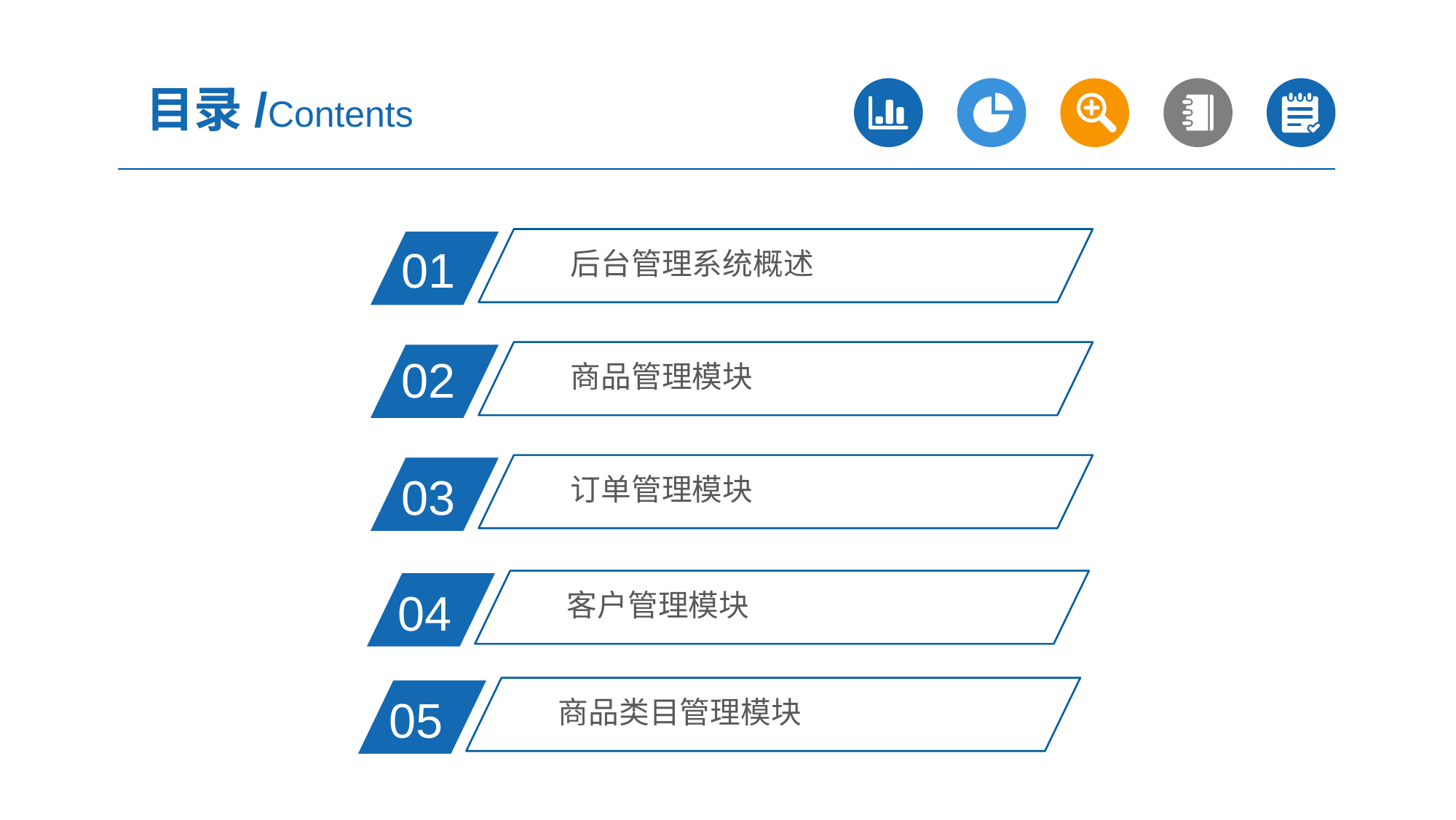

目录/Contents

后台管理系统概述

01

商品管理模块
02

订单管理模块

03

客户管理模块

04

商品类目管理模块

05